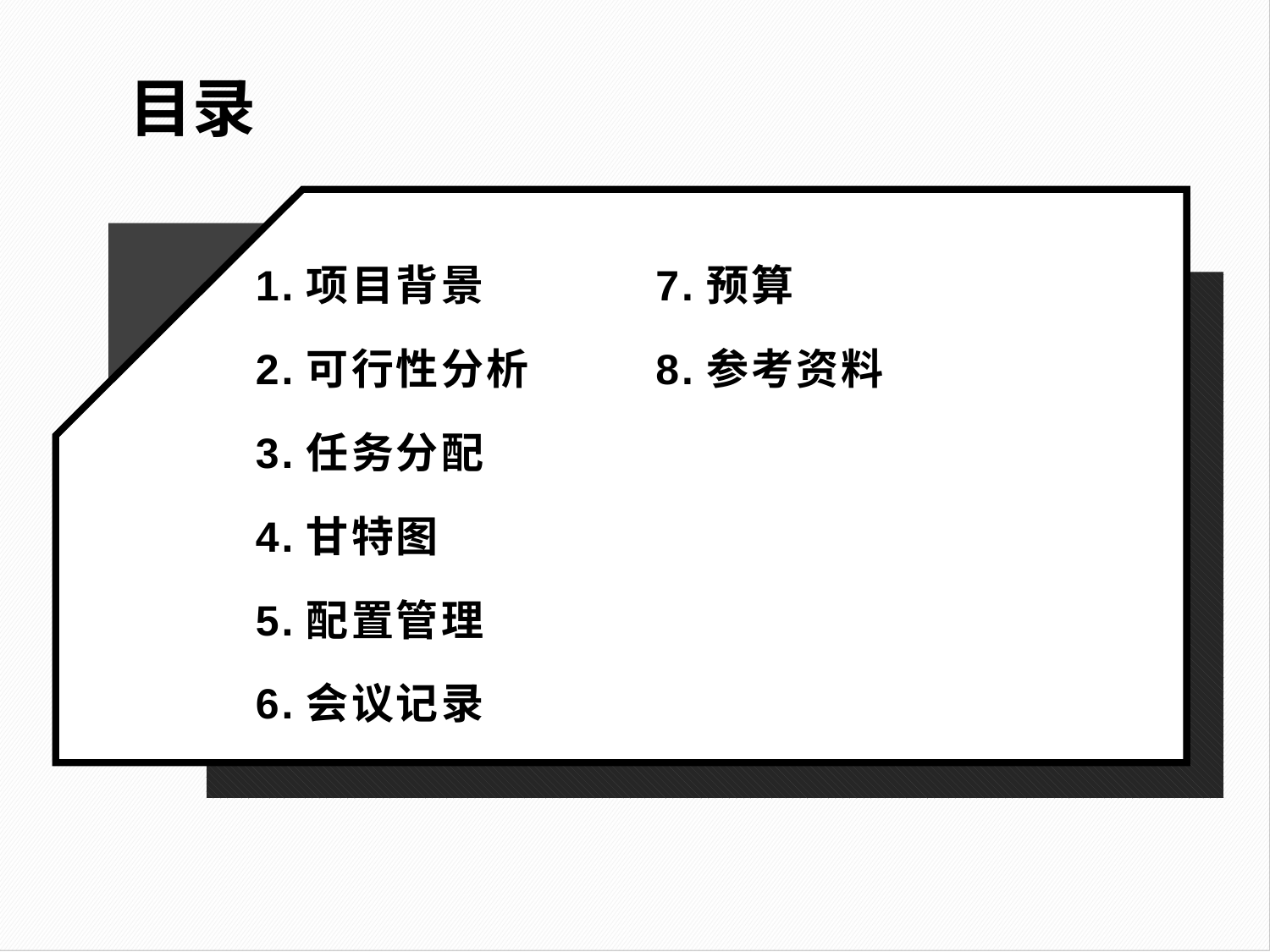

目录

1.项目背景
2.可行性分析
3.任务分配
4.甘特图
5.配置管理
6.会议记录
7.预算
8.参考资料